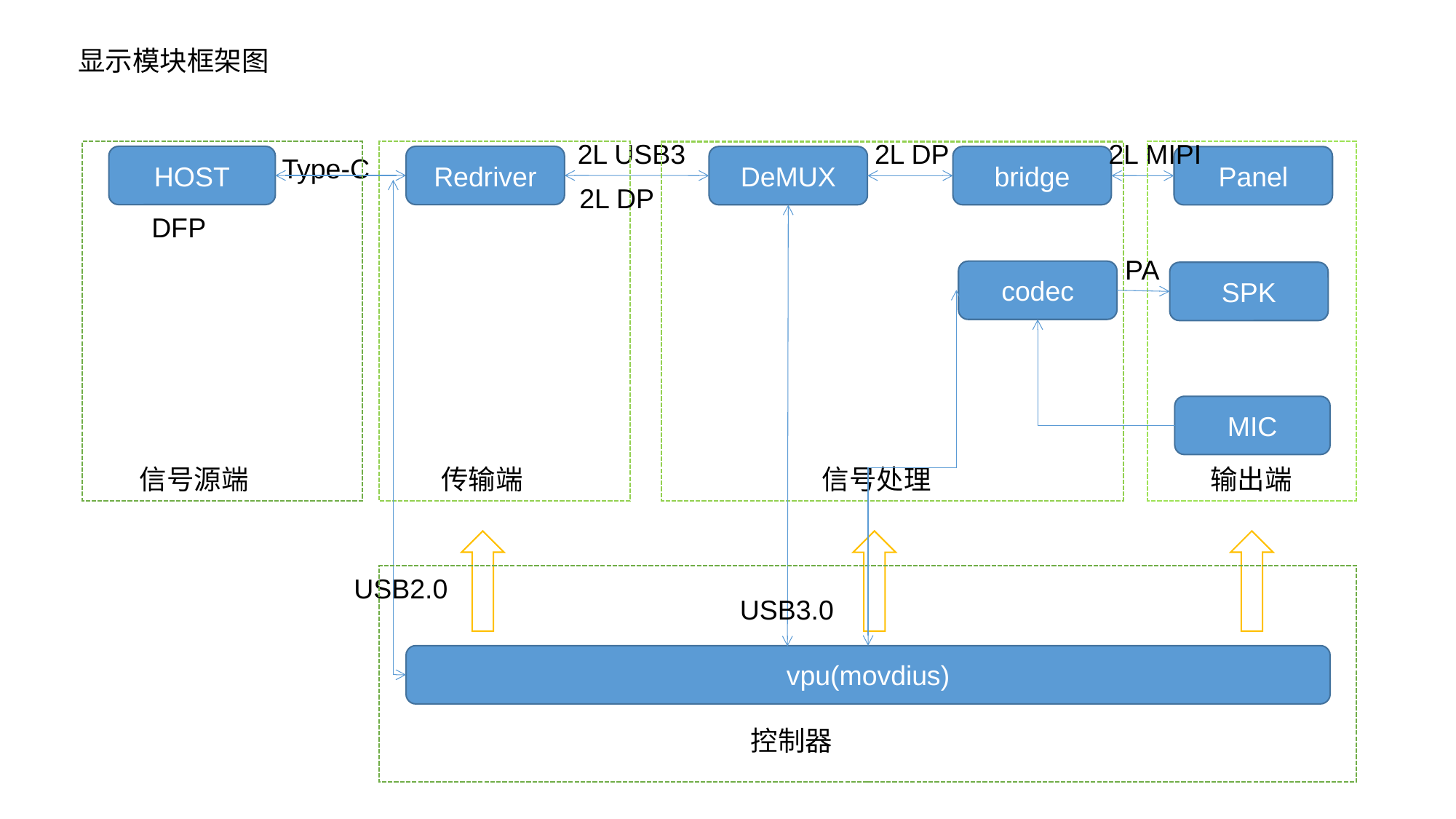

显示模块框架图
  2L USB3
  2L DP
  2L MIPI
HOST
Type-C
Redriver
DeMUX
bridge
Panel
DFP
vpu(movdius)

 2L DP
PA
codec
SPK
MIC
信号源端
传输端
信号处理
输出端

USB2.0

USB3.0
控制器